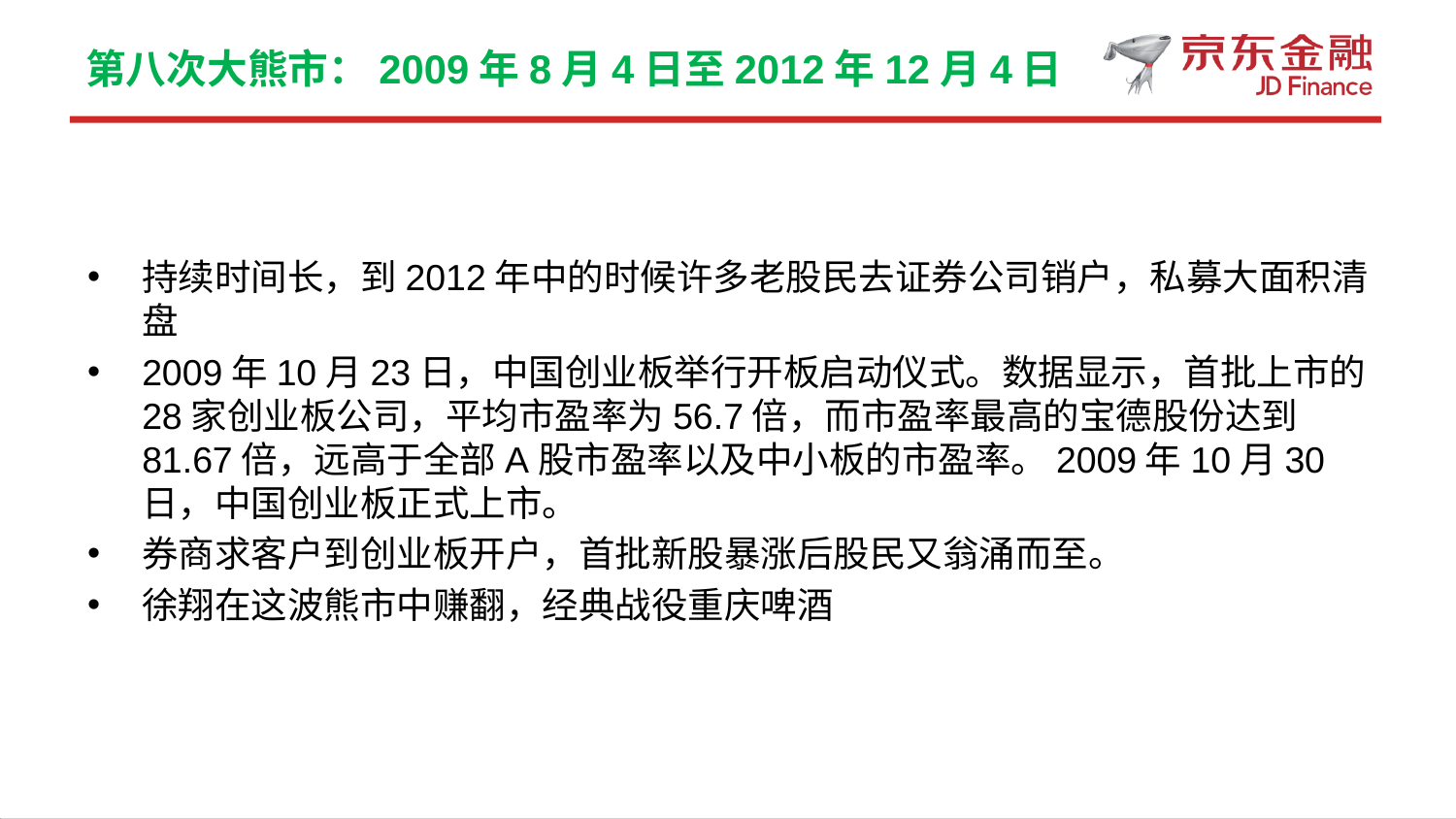

# 第八次大熊市：2009年8月4日至2012年12月4日
持续时间长，到2012年中的时候许多老股民去证券公司销户，私募大面积清盘
2009年10月23日，中国创业板举行开板启动仪式。数据显示，首批上市的28家创业板公司，平均市盈率为56.7倍，而市盈率最高的宝德股份达到81.67倍，远高于全部A股市盈率以及中小板的市盈率。2009年10月30日，中国创业板正式上市。
券商求客户到创业板开户，首批新股暴涨后股民又翁涌而至。
徐翔在这波熊市中赚翻，经典战役重庆啤酒